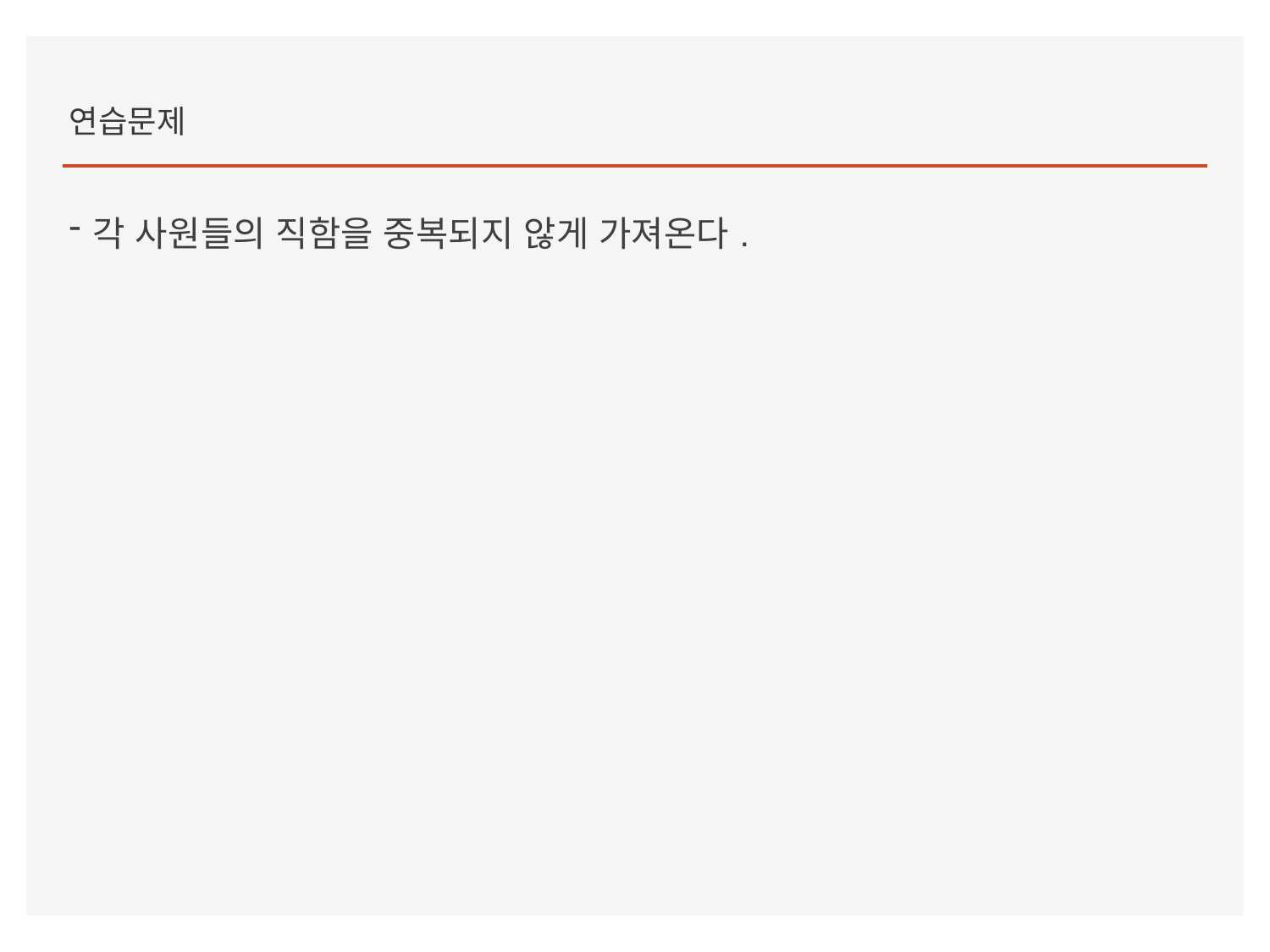

연습문제
각 사원들의 직함을 중복되지 않게 가져온다.